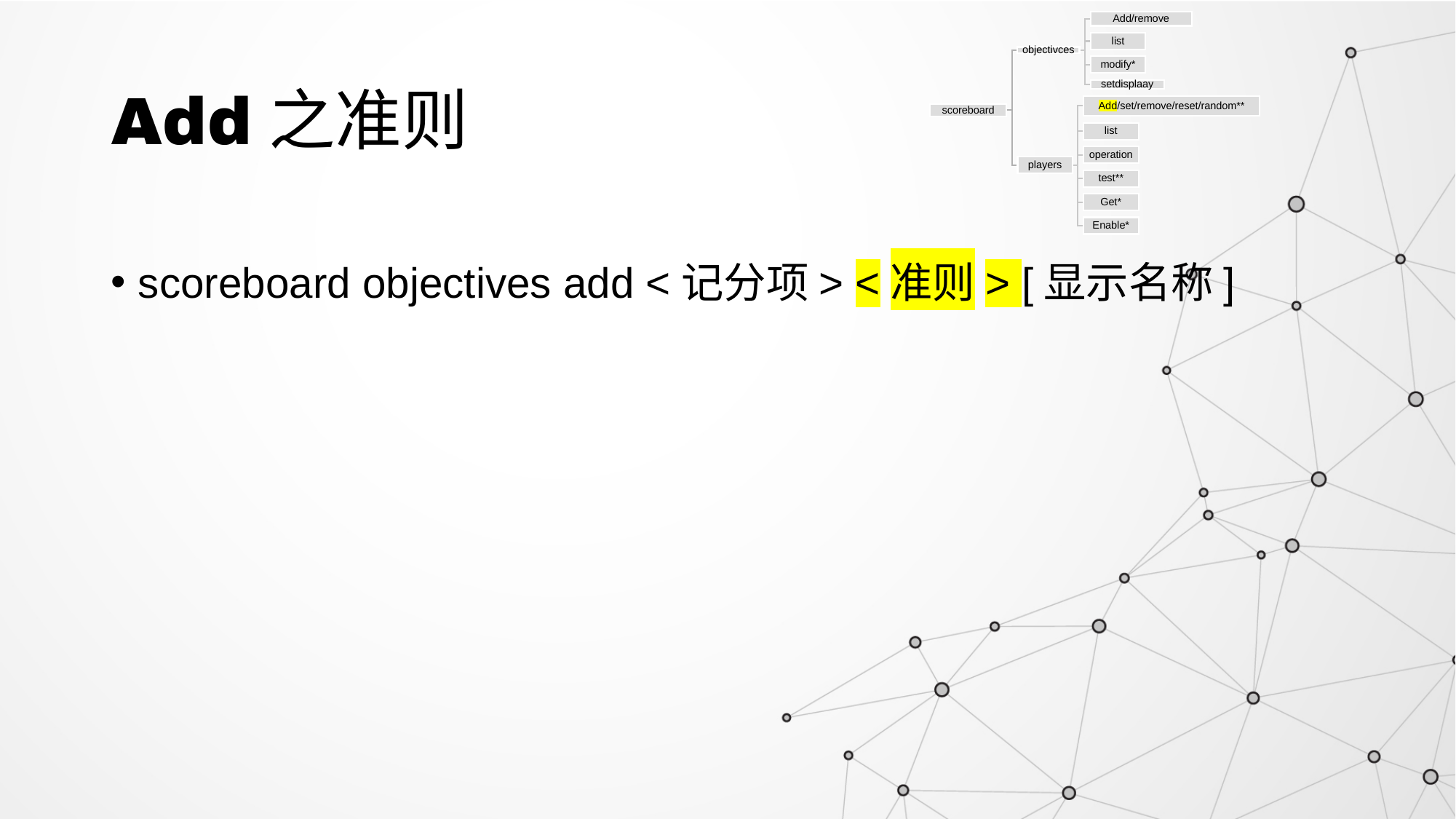

scoreboard
objectivces
Add/remove
list
modify*
setdisplaay
players
Add/set/remove/reset/random**
list
operation
test**
Get*
Enable*
# Add之准则
scoreboard objectives add <记分项> <准则> [显示名称]